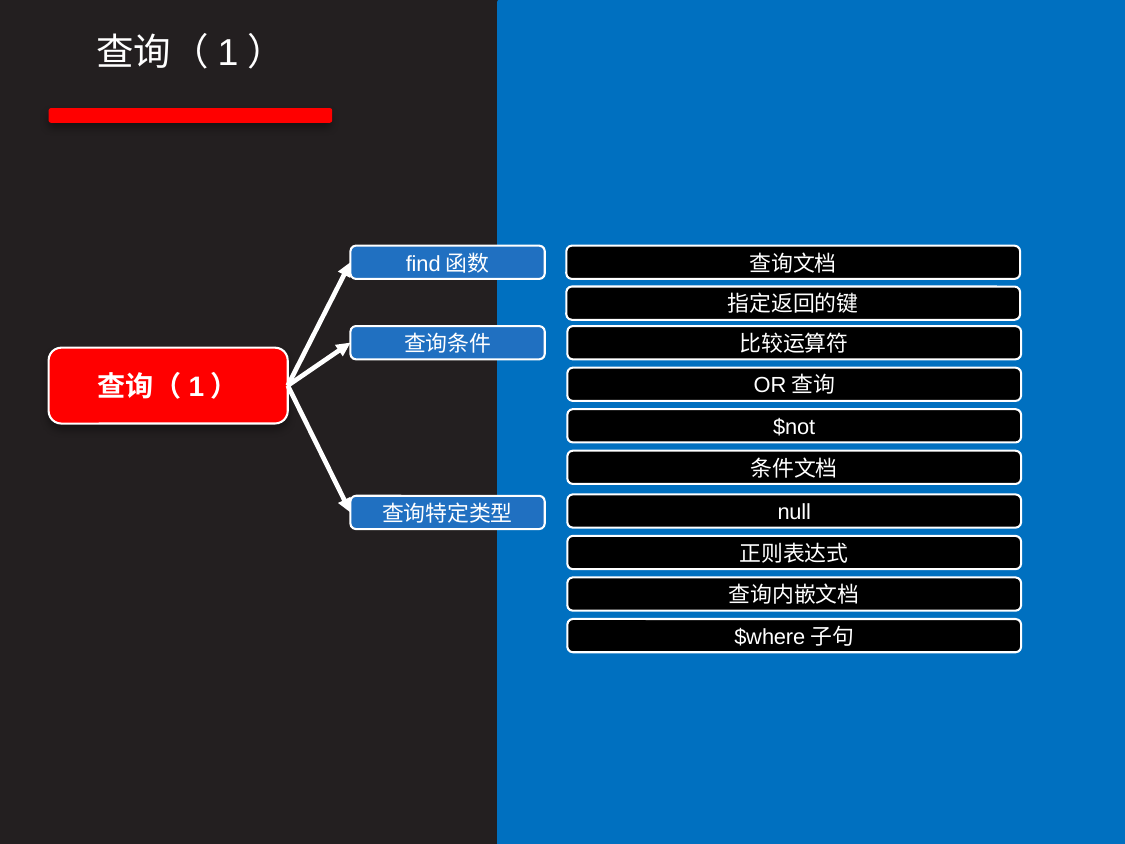

查询（1）
find函数
查询文档
指定返回的键
查询条件
比较运算符
查询（1）
OR查询
$not
条件文档
null
查询特定类型
正则表达式
查询内嵌文档
$where子句